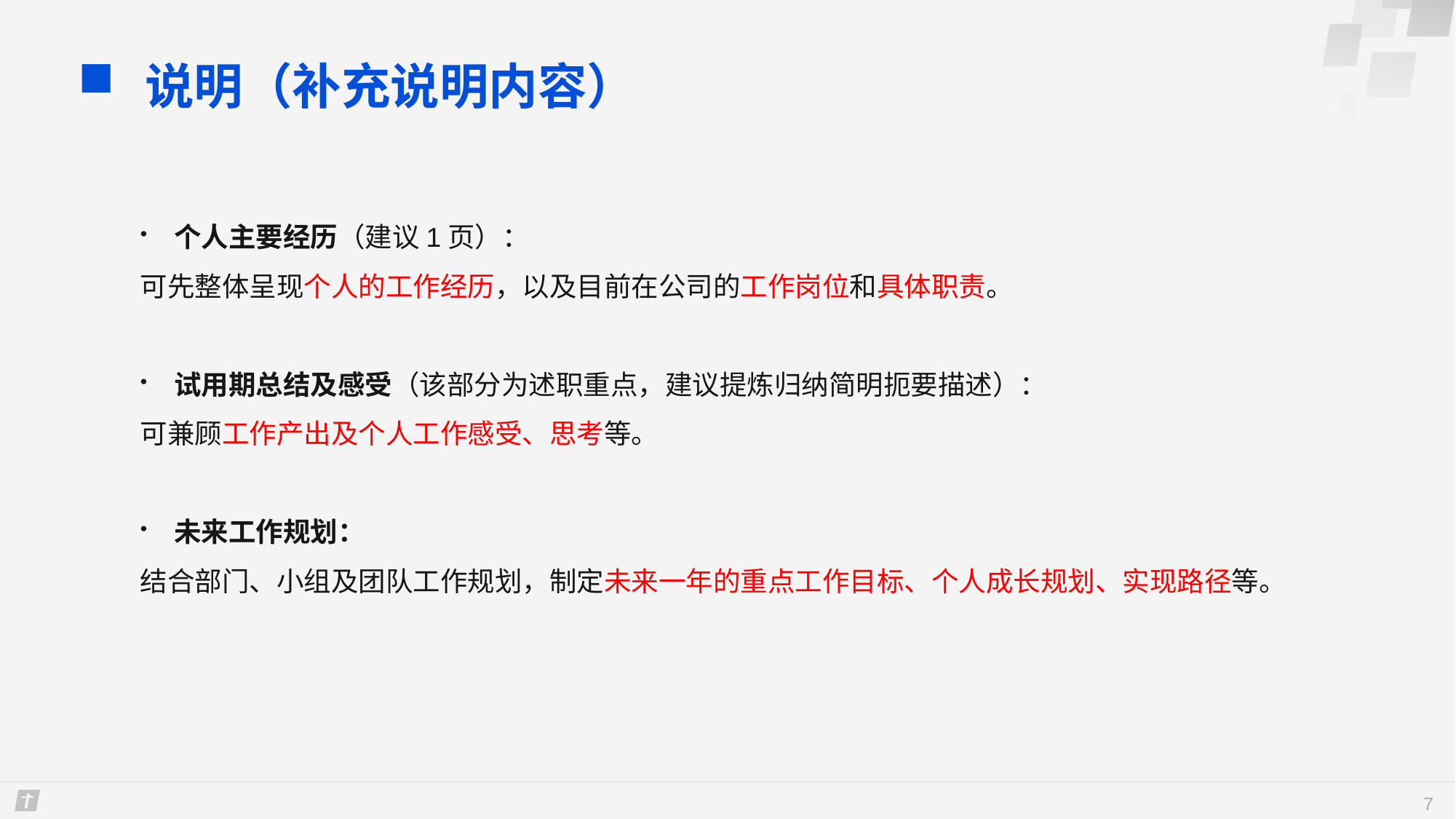

说明（补充说明内容）
个人主要经历（建议1页）：
可先整体呈现个人的工作经历，以及目前在公司的工作岗位和具体职责。

试用期总结及感受（该部分为述职重点，建议提炼归纳简明扼要描述）：
可兼顾工作产出及个人工作感受、思考等。

未来工作规划：
结合部门、小组及团队工作规划，制定未来一年的重点工作目标、个人成长规划、实现路径等。
7